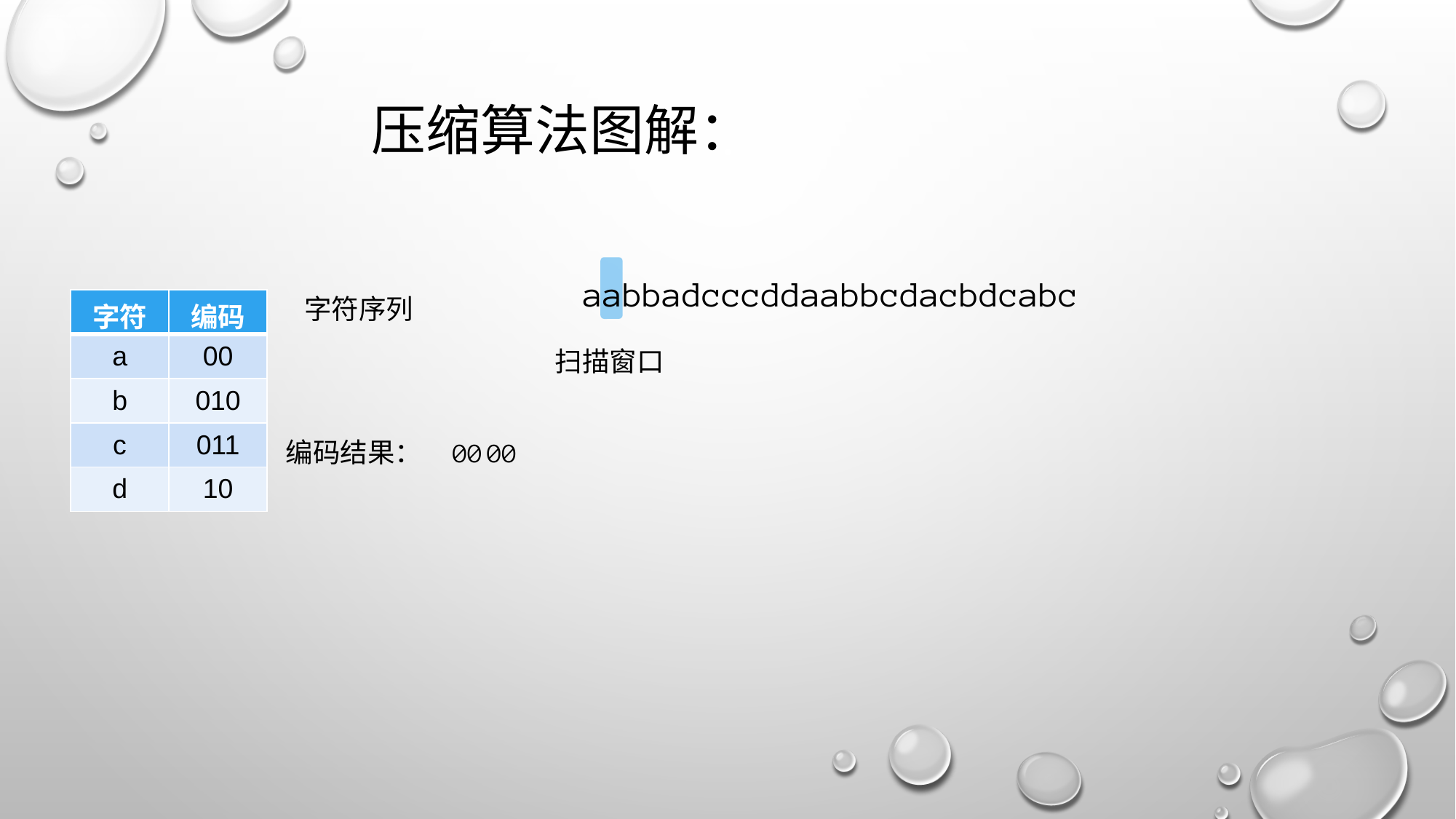

压缩算法图解：

扫描窗口
aabbadcccddaabbcdacbdcabc
字符序列
| 字符 | 编码 |
| --- | --- |
| a | 00 |
| b | 010 |
| c | 011 |
| d | 10 |
编码结果：
00
00